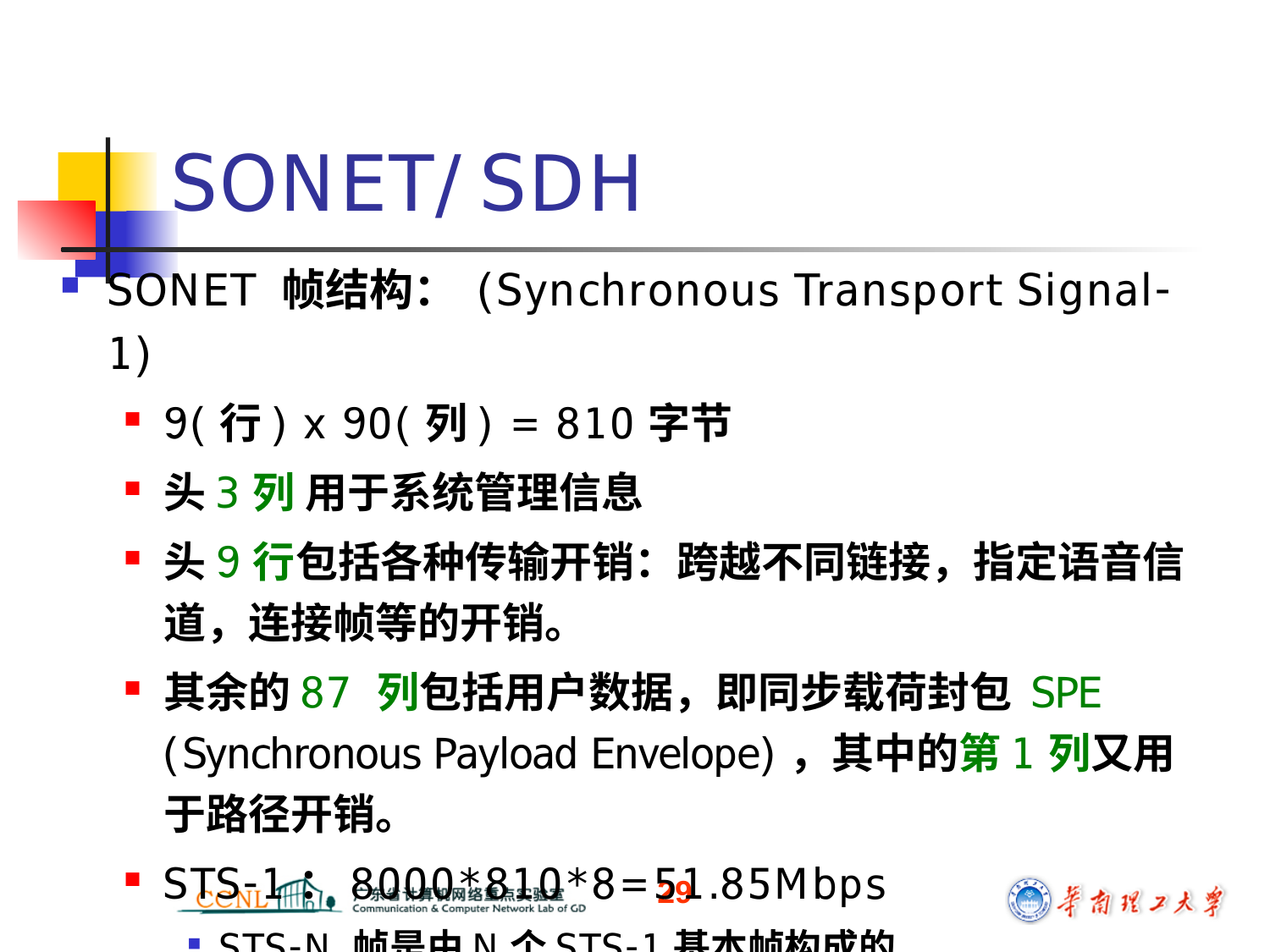

# SONET/SDH
SONET 帧结构： (Synchronous Transport Signal-1)
9(行) x 90(列) = 810字节
头3列 用于系统管理信息
头9行包括各种传输开销：跨越不同链接，指定语音信道，连接帧等的开销。
其余的87 列包括用户数据，即同步载荷封包 SPE (Synchronous Payload Envelope)，其中的第1列又用于路径开销。
STS-1：8000*810*8=51.85Mbps
STS-N 帧是由N个STS-1基本帧构成的